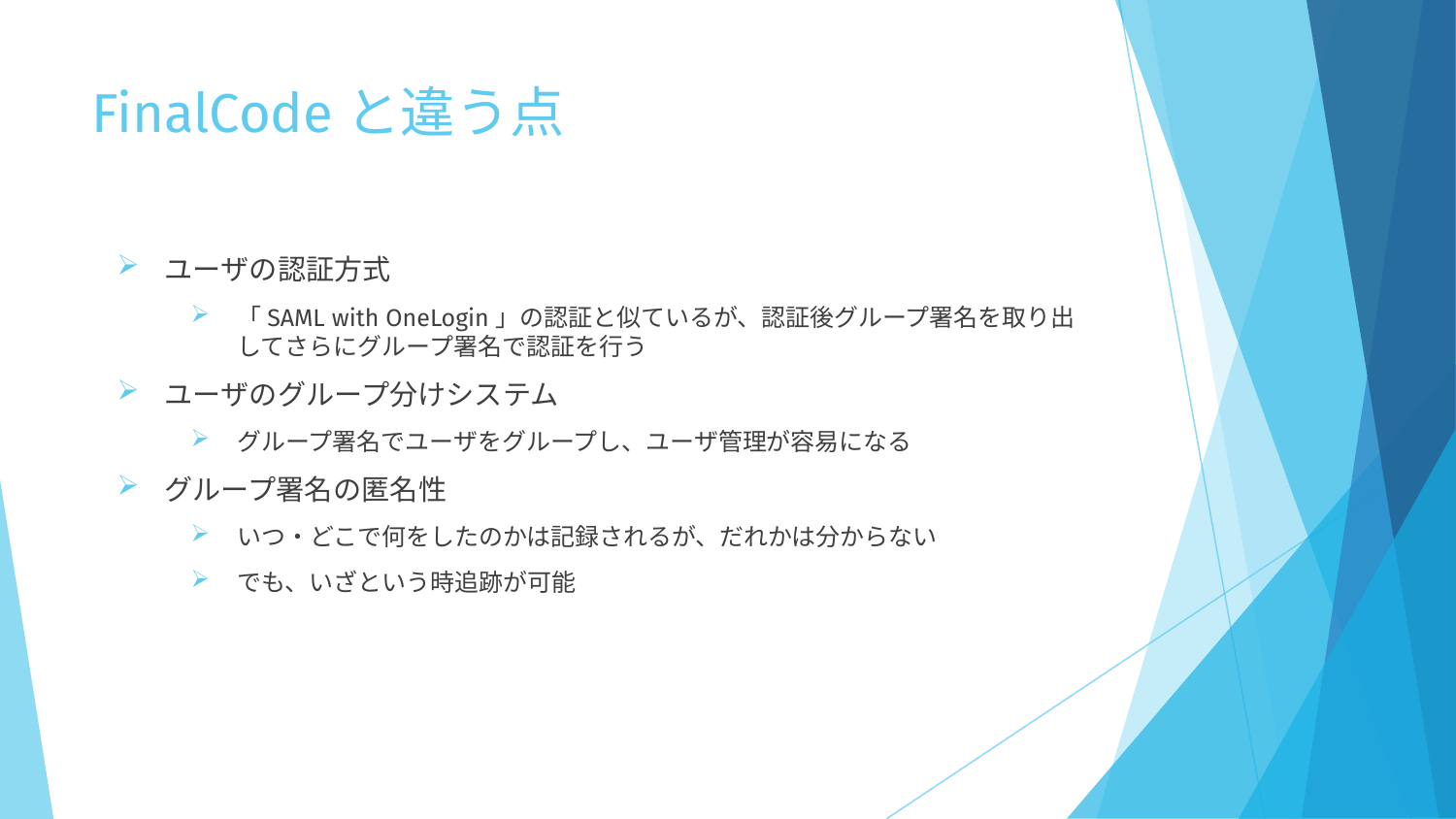

# FinalCodeと違う点
ユーザの認証方式
「SAML with OneLogin」の認証と似ているが、認証後グループ署名を取り出してさらにグループ署名で認証を行う
ユーザのグループ分けシステム
グループ署名でユーザをグループし、ユーザ管理が容易になる
グループ署名の匿名性
いつ・どこで何をしたのかは記録されるが、だれかは分からない
でも、いざという時追跡が可能